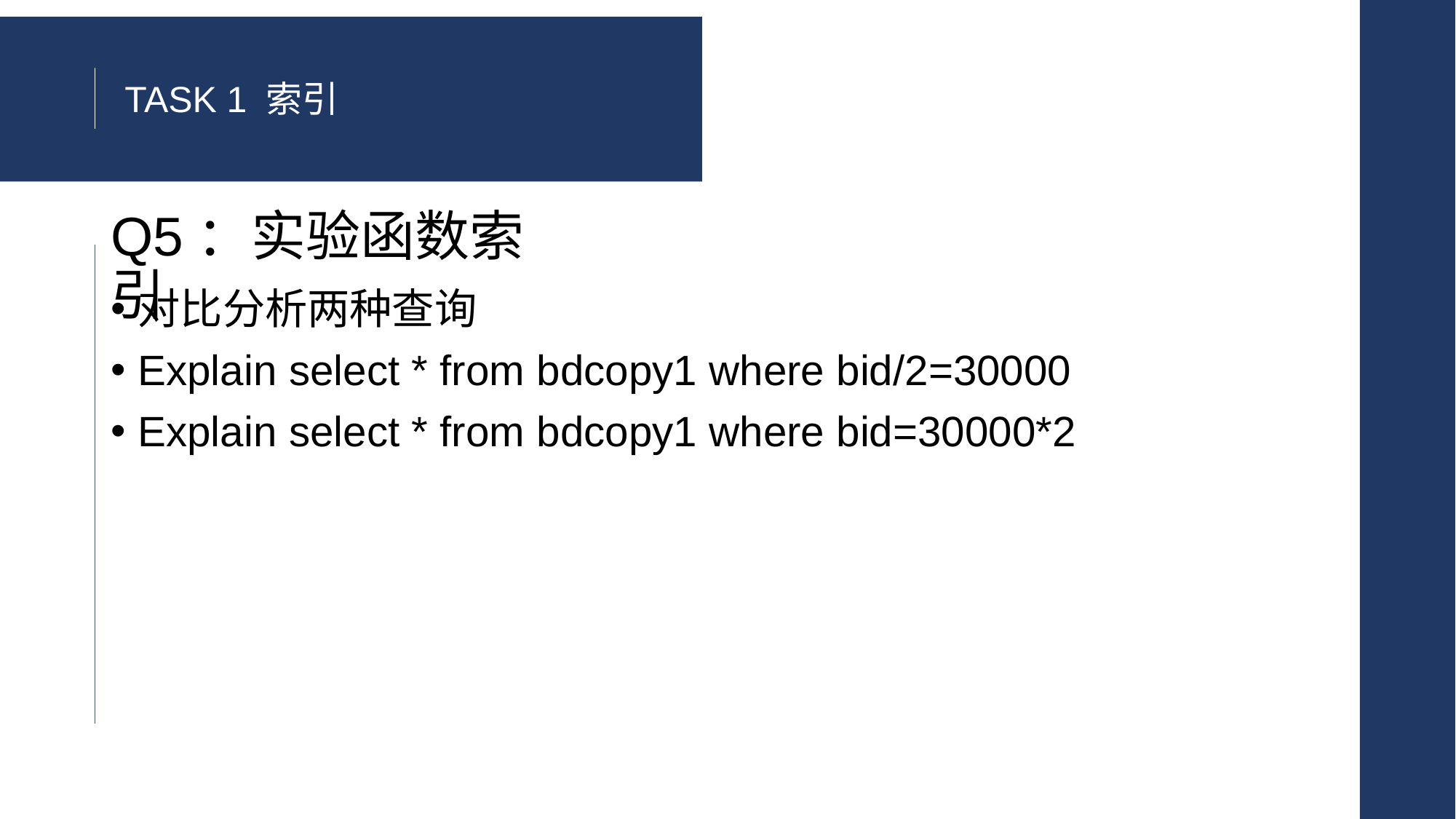

TASK 1 索引
Q5：实验函数索引
对比分析两种查询
Explain select * from bdcopy1 where bid/2=30000
Explain select * from bdcopy1 where bid=30000*2